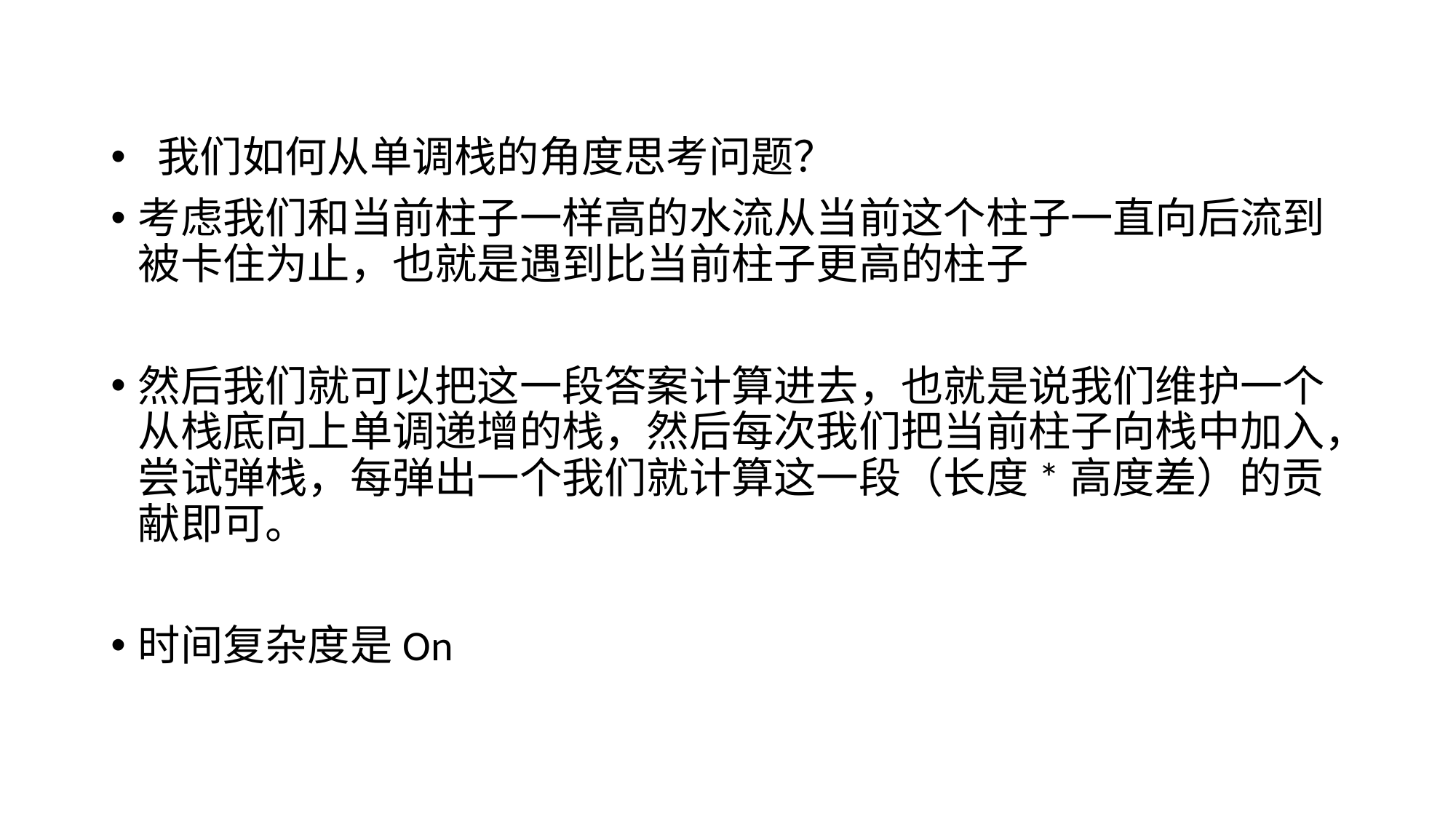

我们如何从单调栈的角度思考问题？
考虑我们和当前柱子一样高的水流从当前这个柱子一直向后流到被卡住为止，也就是遇到比当前柱子更高的柱子

然后我们就可以把这一段答案计算进去，也就是说我们维护一个从栈底向上单调递增的栈，然后每次我们把当前柱子向栈中加入，尝试弹栈，每弹出一个我们就计算这一段（长度*高度差）的贡献即可。

时间复杂度是On